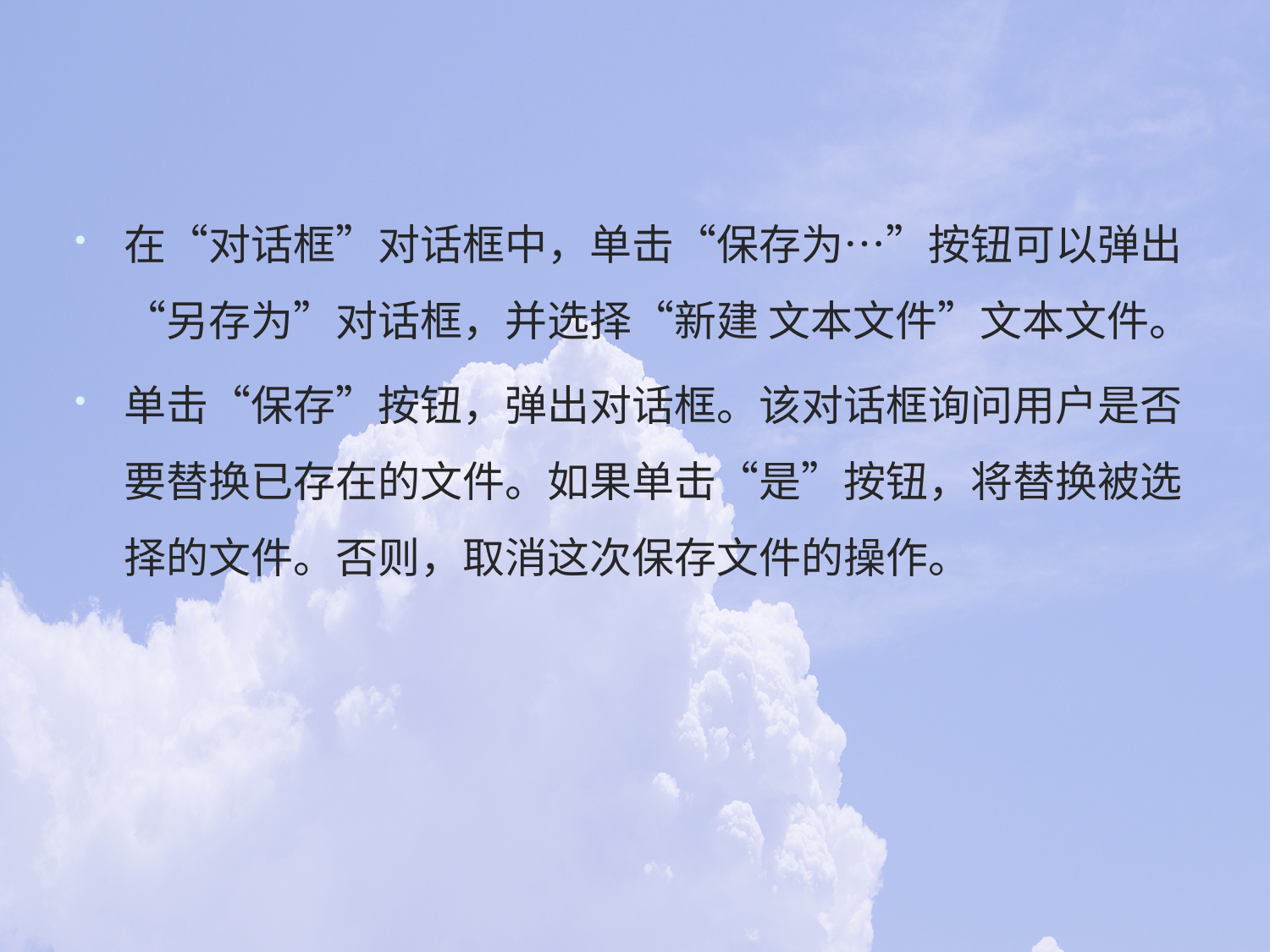

#
在“对话框”对话框中，单击“保存为…”按钮可以弹出“另存为”对话框，并选择“新建 文本文件”文本文件。
单击“保存”按钮，弹出对话框。该对话框询问用户是否要替换已存在的文件。如果单击“是”按钮，将替换被选择的文件。否则，取消这次保存文件的操作。